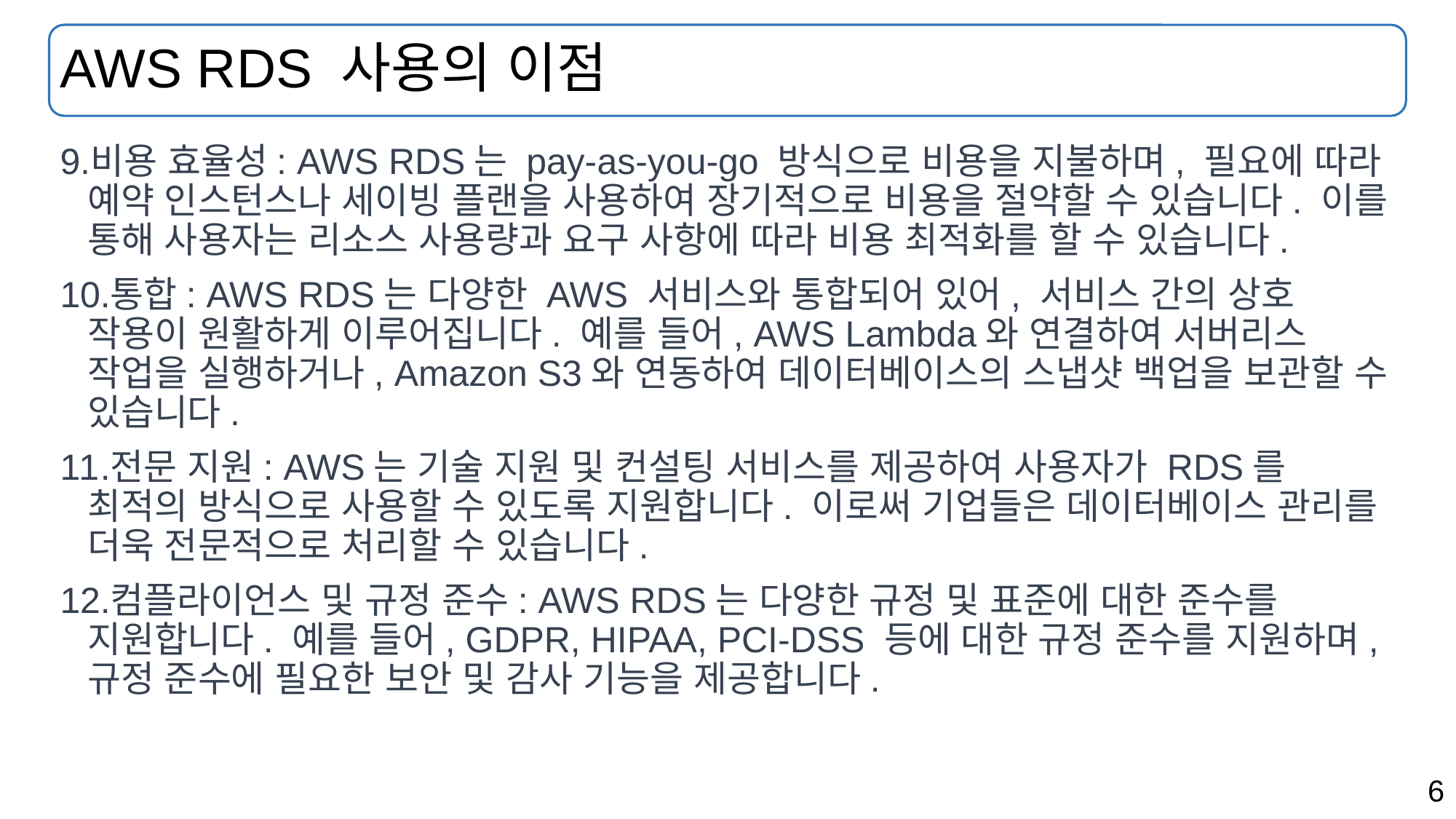

# AWS RDS 사용의 이점
비용 효율성: AWS RDS는 pay-as-you-go 방식으로 비용을 지불하며, 필요에 따라 예약 인스턴스나 세이빙 플랜을 사용하여 장기적으로 비용을 절약할 수 있습니다. 이를 통해 사용자는 리소스 사용량과 요구 사항에 따라 비용 최적화를 할 수 있습니다.
통합: AWS RDS는 다양한 AWS 서비스와 통합되어 있어, 서비스 간의 상호 작용이 원활하게 이루어집니다. 예를 들어, AWS Lambda와 연결하여 서버리스 작업을 실행하거나, Amazon S3와 연동하여 데이터베이스의 스냅샷 백업을 보관할 수 있습니다.
전문 지원: AWS는 기술 지원 및 컨설팅 서비스를 제공하여 사용자가 RDS를 최적의 방식으로 사용할 수 있도록 지원합니다. 이로써 기업들은 데이터베이스 관리를 더욱 전문적으로 처리할 수 있습니다.
컴플라이언스 및 규정 준수: AWS RDS는 다양한 규정 및 표준에 대한 준수를 지원합니다. 예를 들어, GDPR, HIPAA, PCI-DSS 등에 대한 규정 준수를 지원하며, 규정 준수에 필요한 보안 및 감사 기능을 제공합니다.